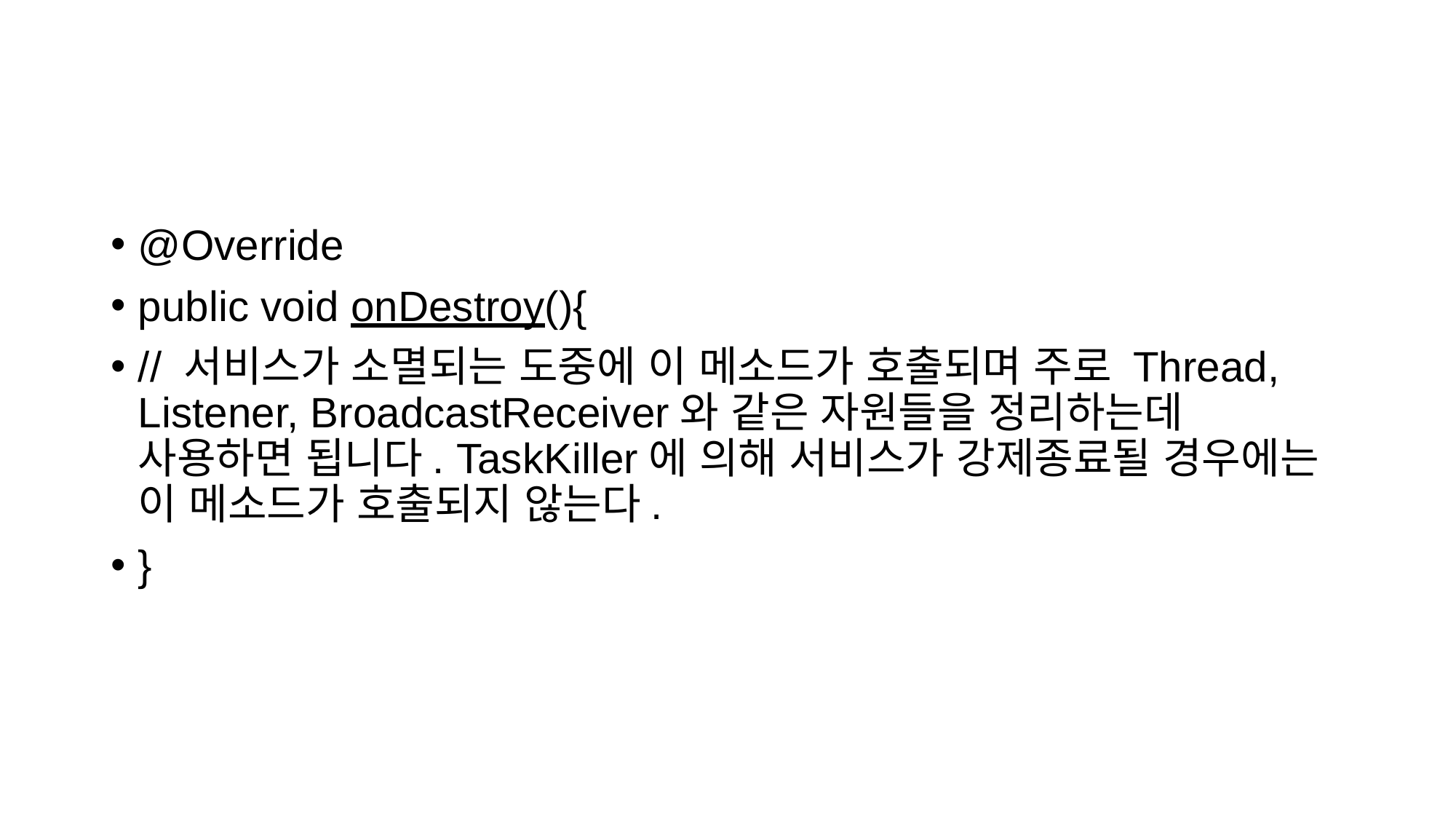

#
@Override
public void onDestroy(){
// 서비스가 소멸되는 도중에 이 메소드가 호출되며 주로 Thread, Listener, BroadcastReceiver와 같은 자원들을 정리하는데 사용하면 됩니다. TaskKiller에 의해 서비스가 강제종료될 경우에는 이 메소드가 호출되지 않는다.
}